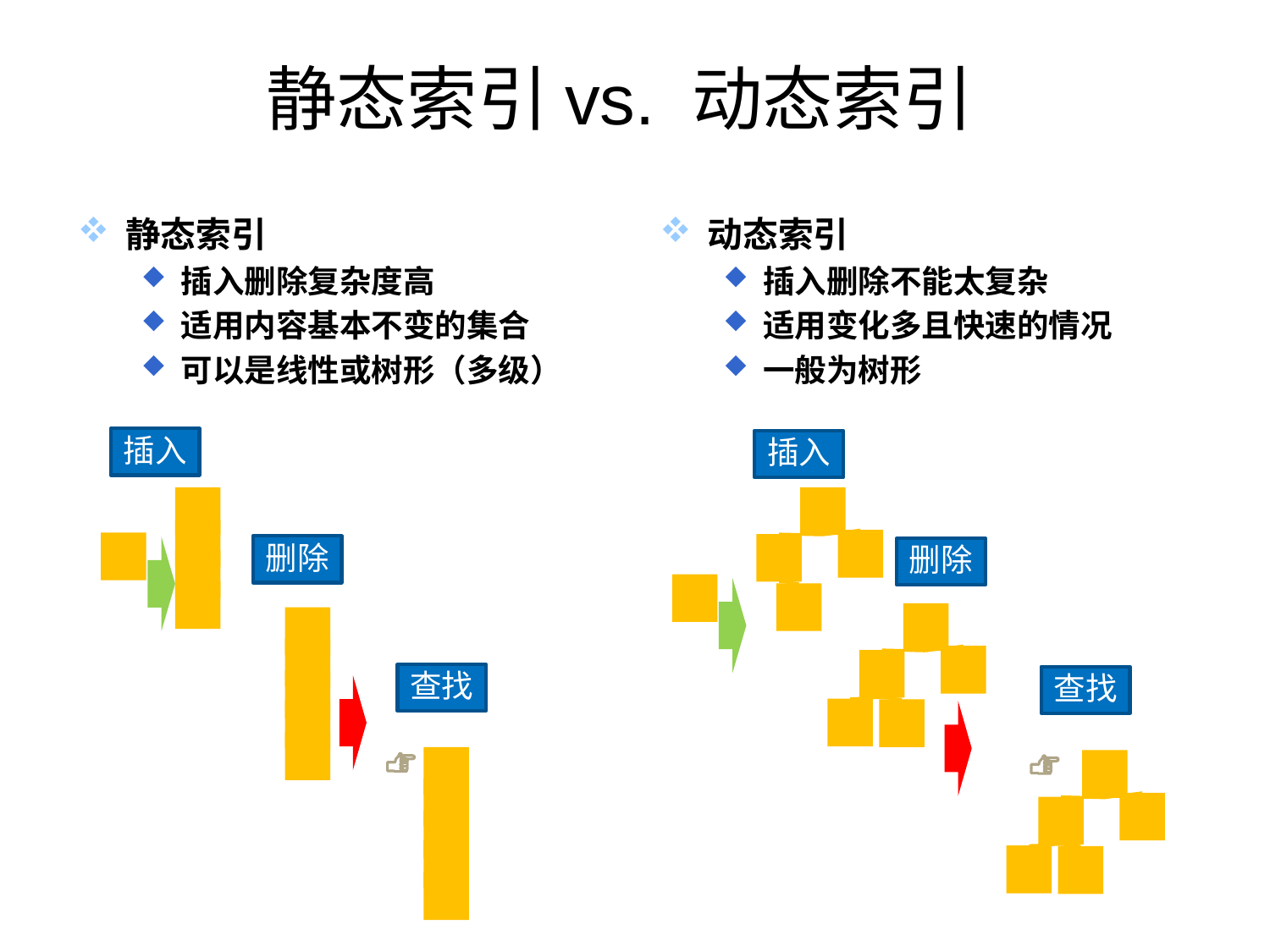

# 静态索引vs. 动态索引
静态索引
插入删除复杂度高
适用内容基本不变的集合
可以是线性或树形（多级）
动态索引
插入删除不能太复杂
适用变化多且快速的情况
一般为树形
插入
插入

删除
删除

查找
查找

27